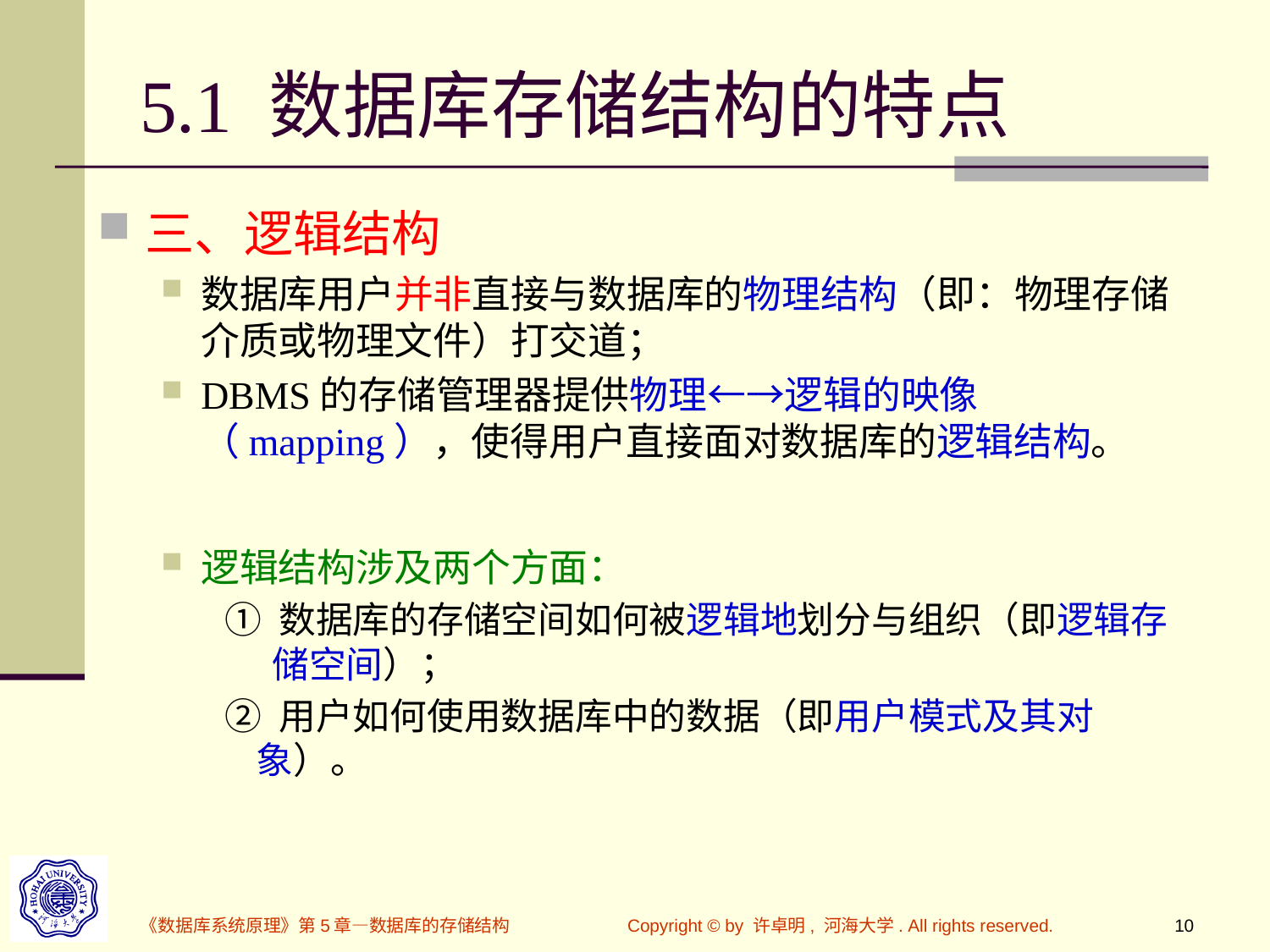

# 5.1 数据库存储结构的特点
三、逻辑结构
数据库用户并非直接与数据库的物理结构（即：物理存储介质或物理文件）打交道；
DBMS的存储管理器提供物理←→逻辑的映像（mapping），使得用户直接面对数据库的逻辑结构。

逻辑结构涉及两个方面：
① 数据库的存储空间如何被逻辑地划分与组织（即逻辑存储空间）；
② 用户如何使用数据库中的数据（即用户模式及其对象）。
《数据库系统原理》第5章—数据库的存储结构
Copyright © by 许卓明, 河海大学. All rights reserved.
10